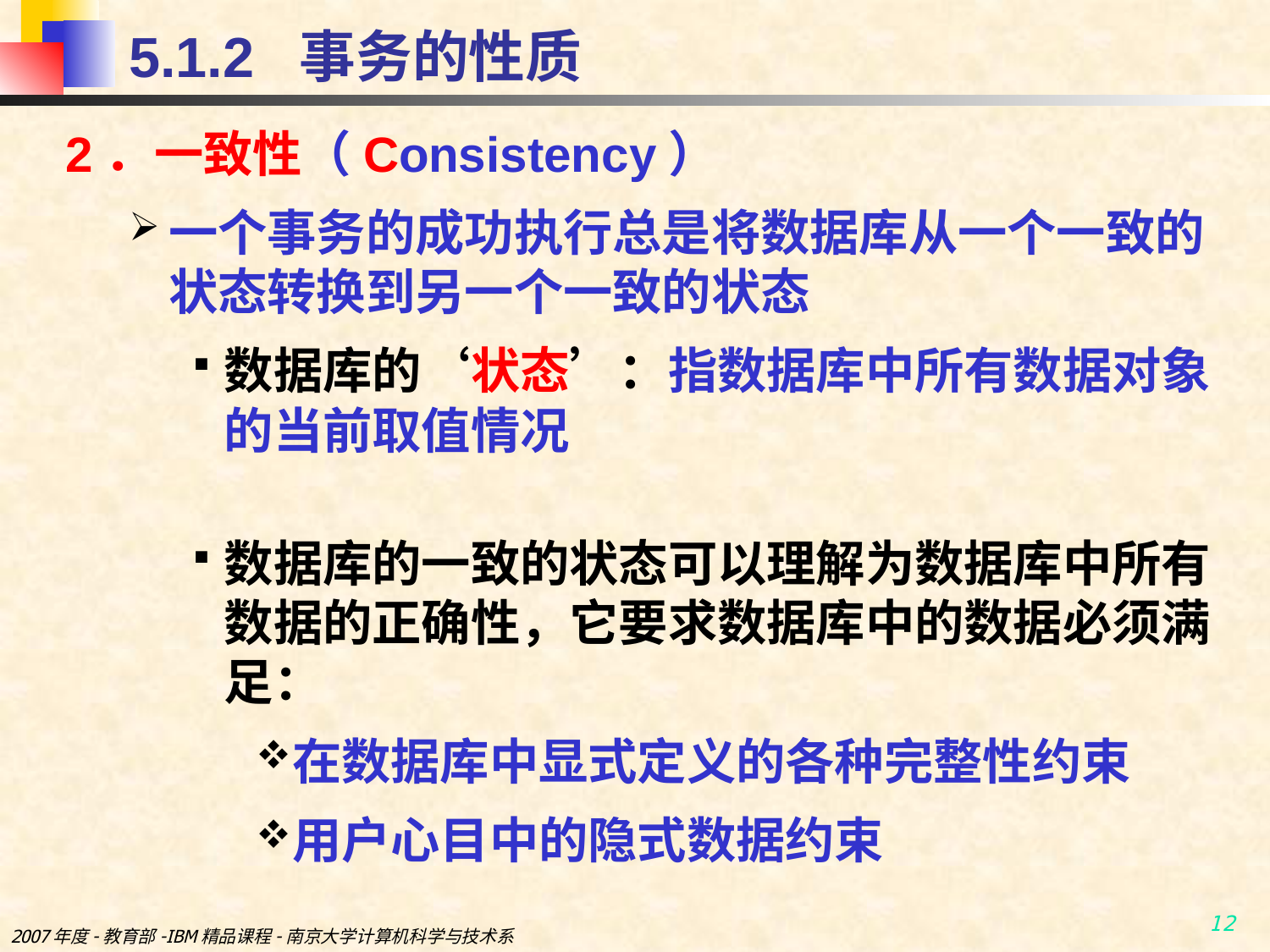

# 5.1.2  事务的性质
2．一致性（Consistency）
一个事务的成功执行总是将数据库从一个一致的状态转换到另一个一致的状态
数据库的‘状态’：指数据库中所有数据对象的当前取值情况

数据库的一致的状态可以理解为数据库中所有数据的正确性，它要求数据库中的数据必须满足：
在数据库中显式定义的各种完整性约束
用户心目中的隐式数据约束
12